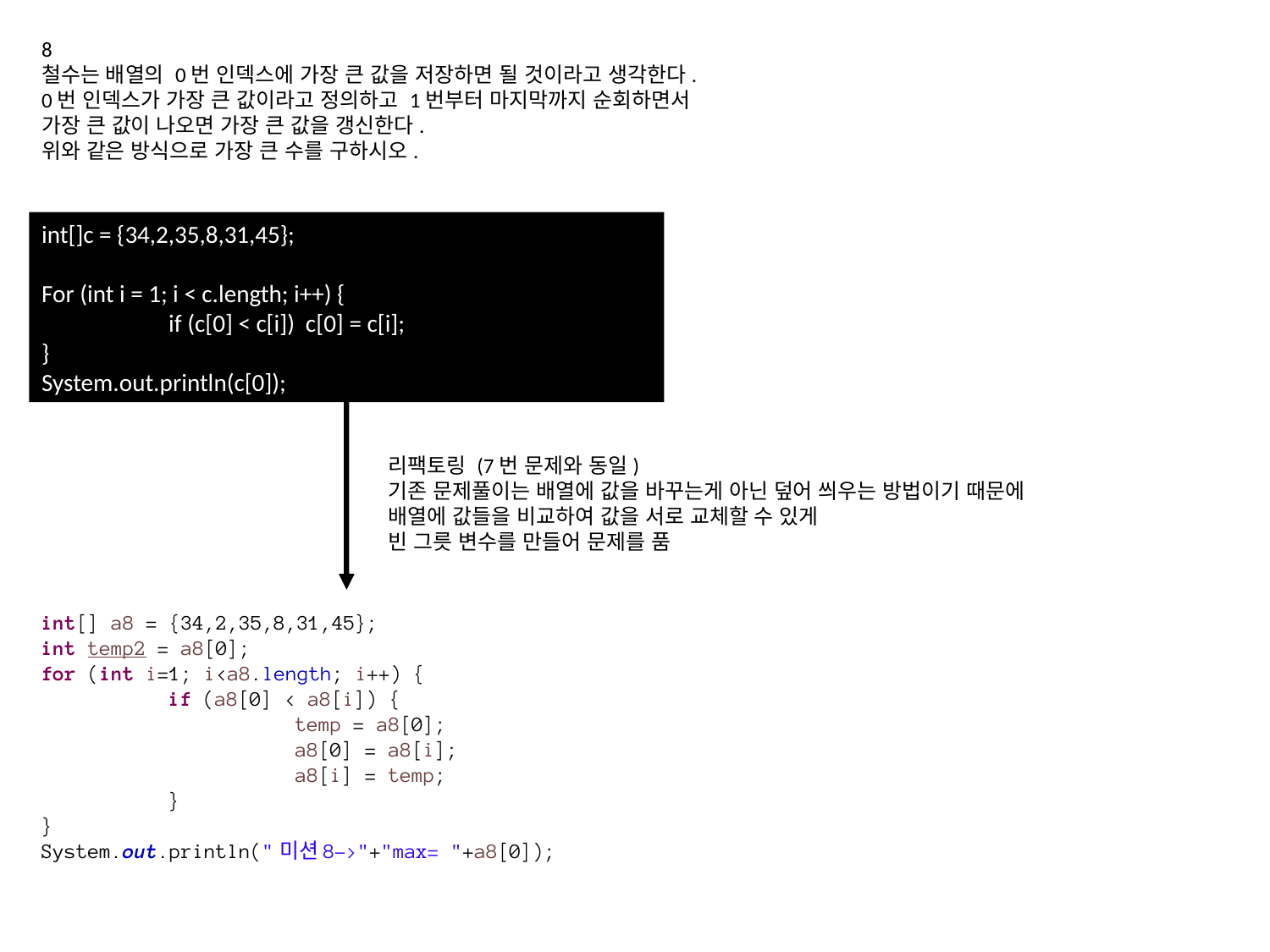

8
철수는 배열의 0번 인덱스에 가장 큰 값을 저장하면 될 것이라고 생각한다.
0번 인덱스가 가장 큰 값이라고 정의하고 1번부터 마지막까지 순회하면서
가장 큰 값이 나오면 가장 큰 값을 갱신한다.
위와 같은 방식으로 가장 큰 수를 구하시오.
int[]c = {34,2,35,8,31,45};

For (int i = 1; i < c.length; i++) {
	if (c[0] < c[i])  c[0] = c[i];
}
System.out.println(c[0]);
리팩토링 (7번 문제와 동일)
기존 문제풀이는 배열에 값을 바꾸는게 아닌 덮어 씌우는 방법이기 때문에
배열에 값들을 비교하여 값을 서로 교체할 수 있게
빈 그릇 변수를 만들어 문제를 품
int[] a8 = {34,2,35,8,31,45};
int temp2 = a8[0];
for (int i=1; i<a8.length; i++) {
	if (a8[0] < a8[i]) {
		temp = a8[0];
		a8[0] = a8[i];
		a8[i] = temp;
	}
}
System.out.println("미션8->"+"max= "+a8[0]);